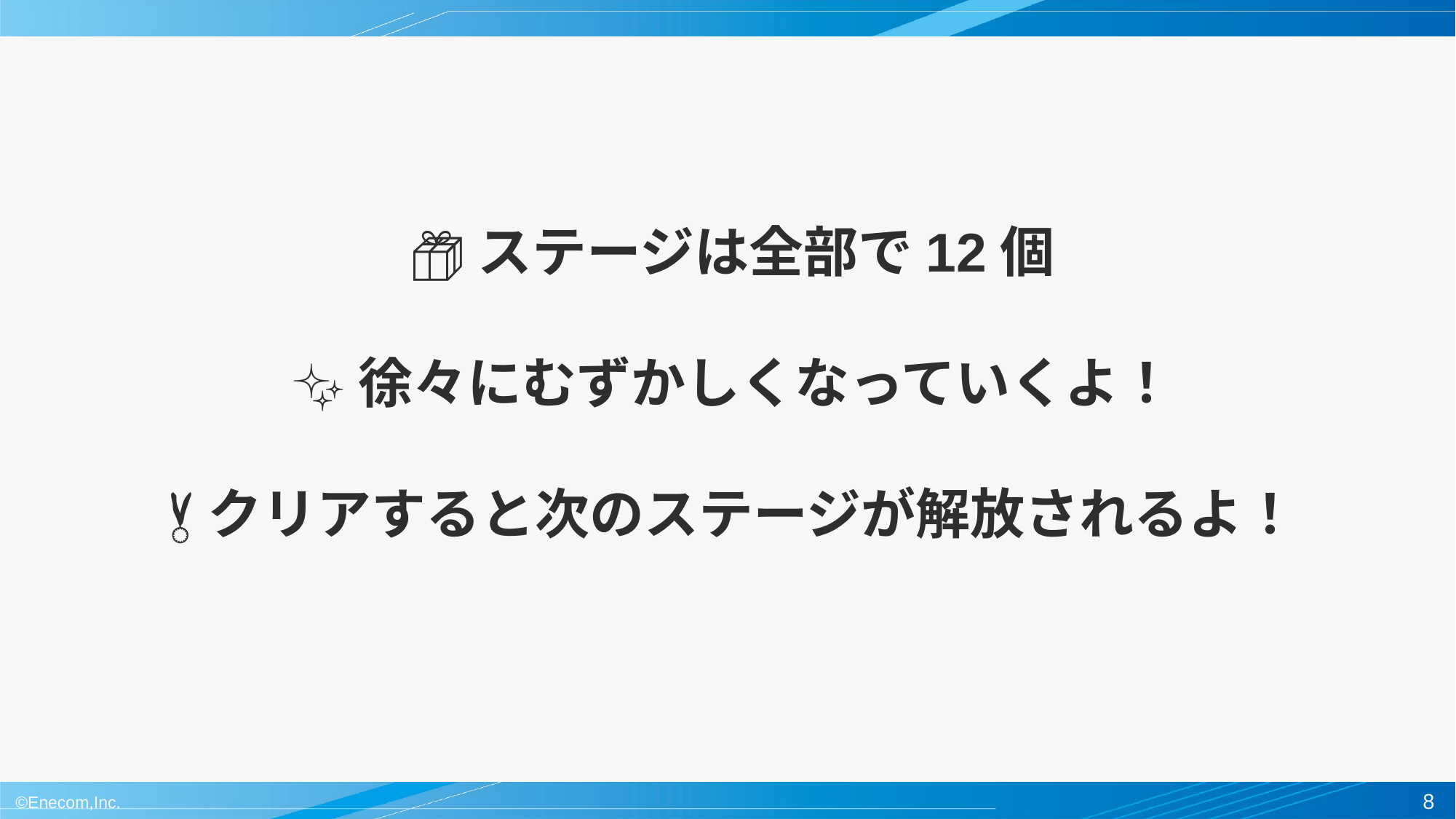

# 📦ステージは全部で12個 ✨ 徐々にむずかしくなっていくよ！ 🏅 クリアすると次のステージが解放されるよ！
8